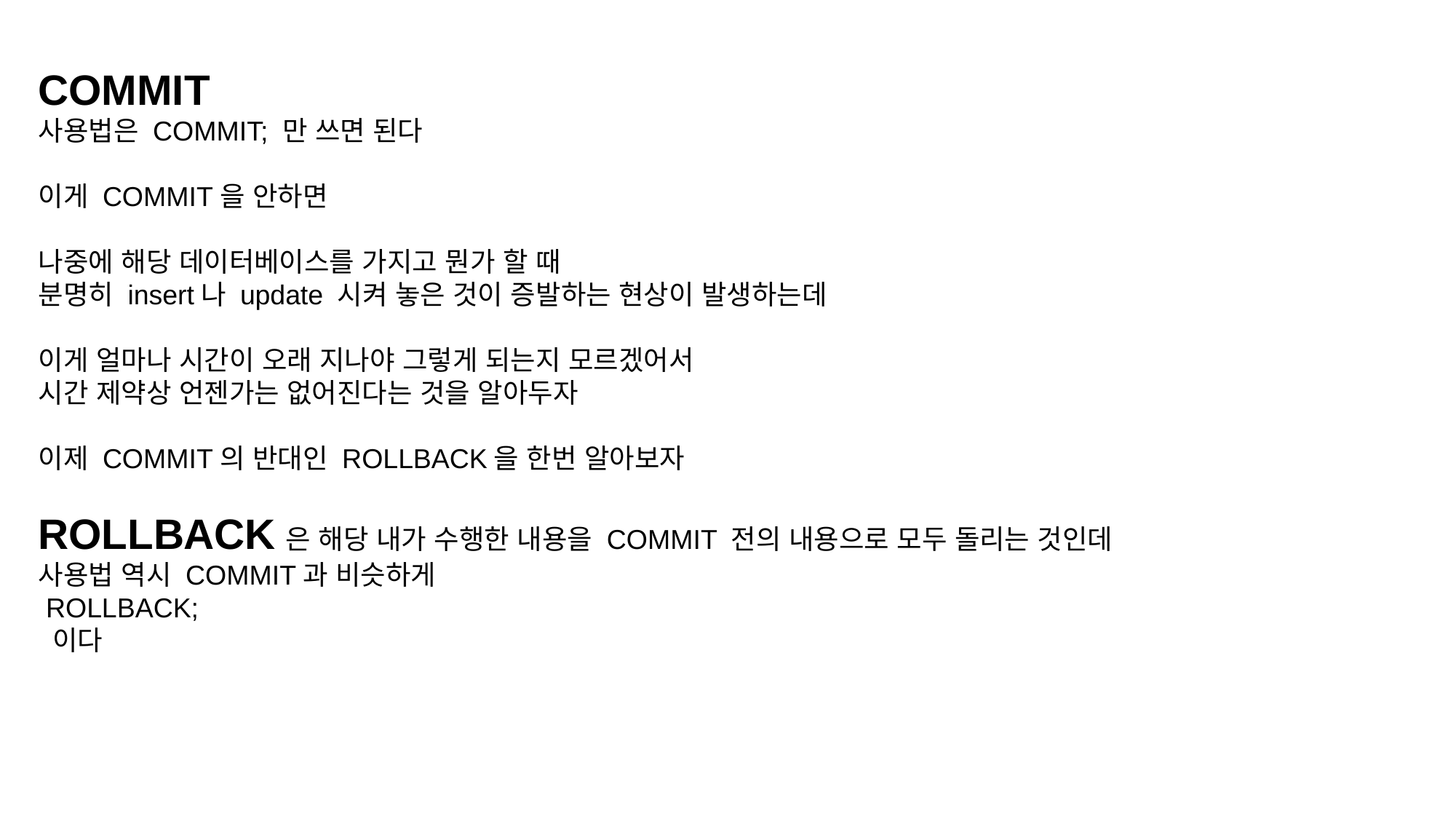

COMMIT
사용법은 COMMIT; 만 쓰면 된다

이게 COMMIT을 안하면

나중에 해당 데이터베이스를 가지고 뭔가 할 때
분명히 insert나 update 시켜 놓은 것이 증발하는 현상이 발생하는데

이게 얼마나 시간이 오래 지나야 그렇게 되는지 모르겠어서
시간 제약상 언젠가는 없어진다는 것을 알아두자

이제 COMMIT의 반대인 ROLLBACK을 한번 알아보자

ROLLBACK은 해당 내가 수행한 내용을 COMMIT 전의 내용으로 모두 돌리는 것인데
사용법 역시 COMMIT과 비슷하게
 ROLLBACK;
 이다